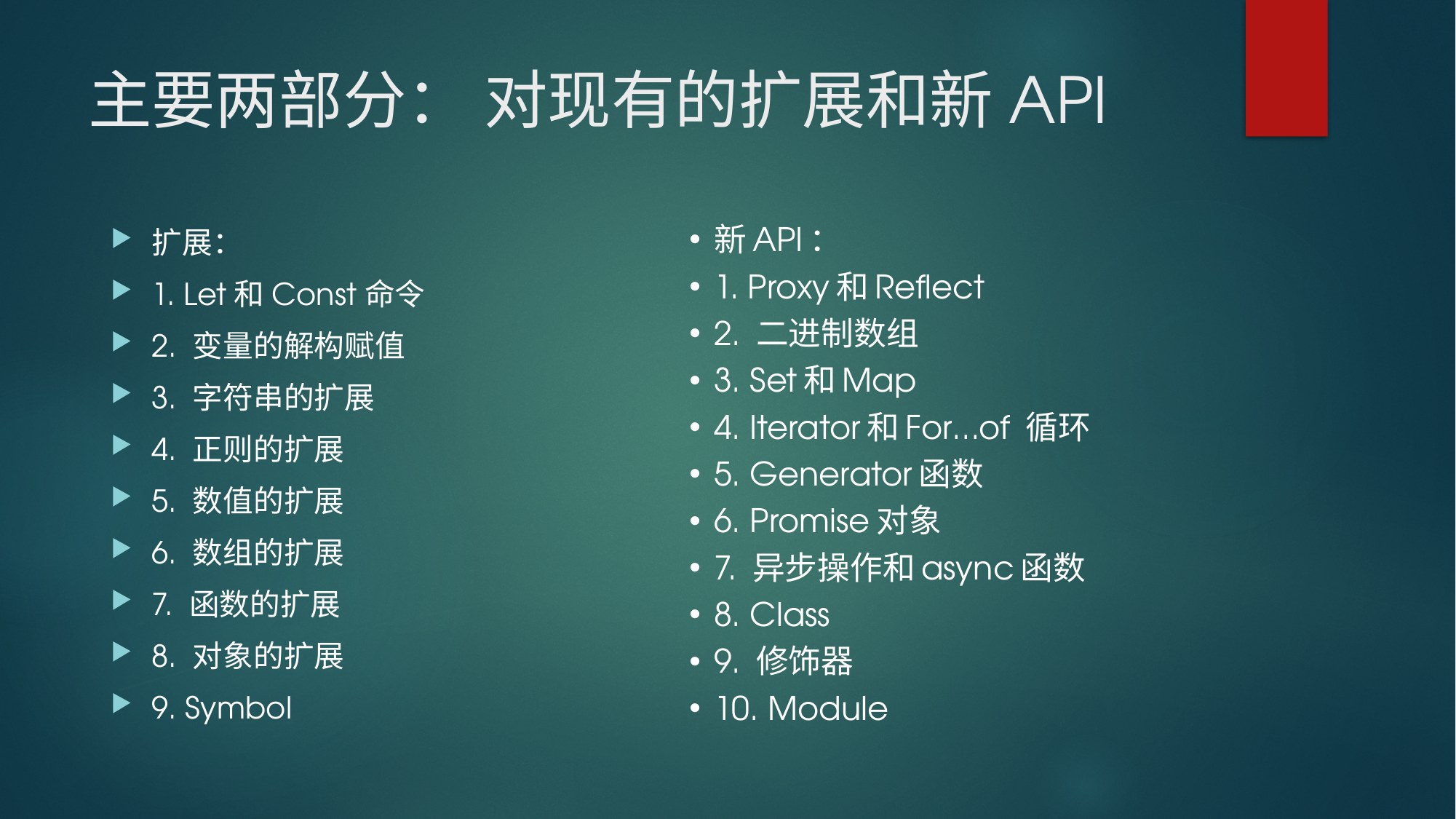

# 主要两部分： 对现有的扩展和新API
扩展：
1. Let和Const命令
2. 变量的解构赋值
3. 字符串的扩展
4. 正则的扩展
5. 数值的扩展
6. 数组的扩展
7. 函数的扩展
8. 对象的扩展
9. Symbol
新API：
1. Proxy和Reflect
2. 二进制数组
3. Set和Map
4. Iterator和For…of 循环
5. Generator函数
6. Promise对象
7. 异步操作和async函数
8. Class
9. 修饰器
10. Module